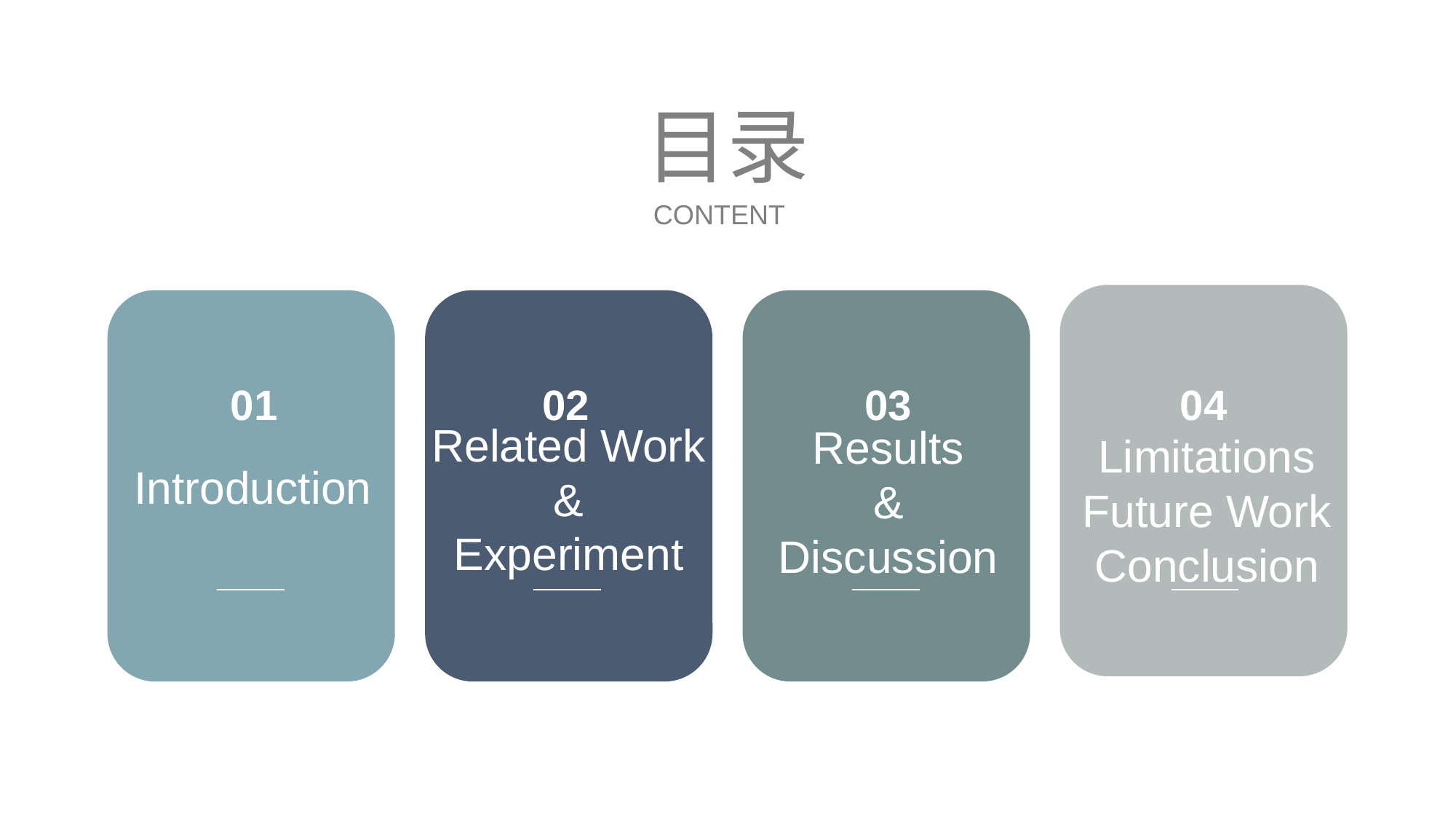

目录
CONTENT

01
02
03
04
Related Work
&
Experiment
Results
&
Discussion
Limitations
Future Work
Conclusion
Introduction